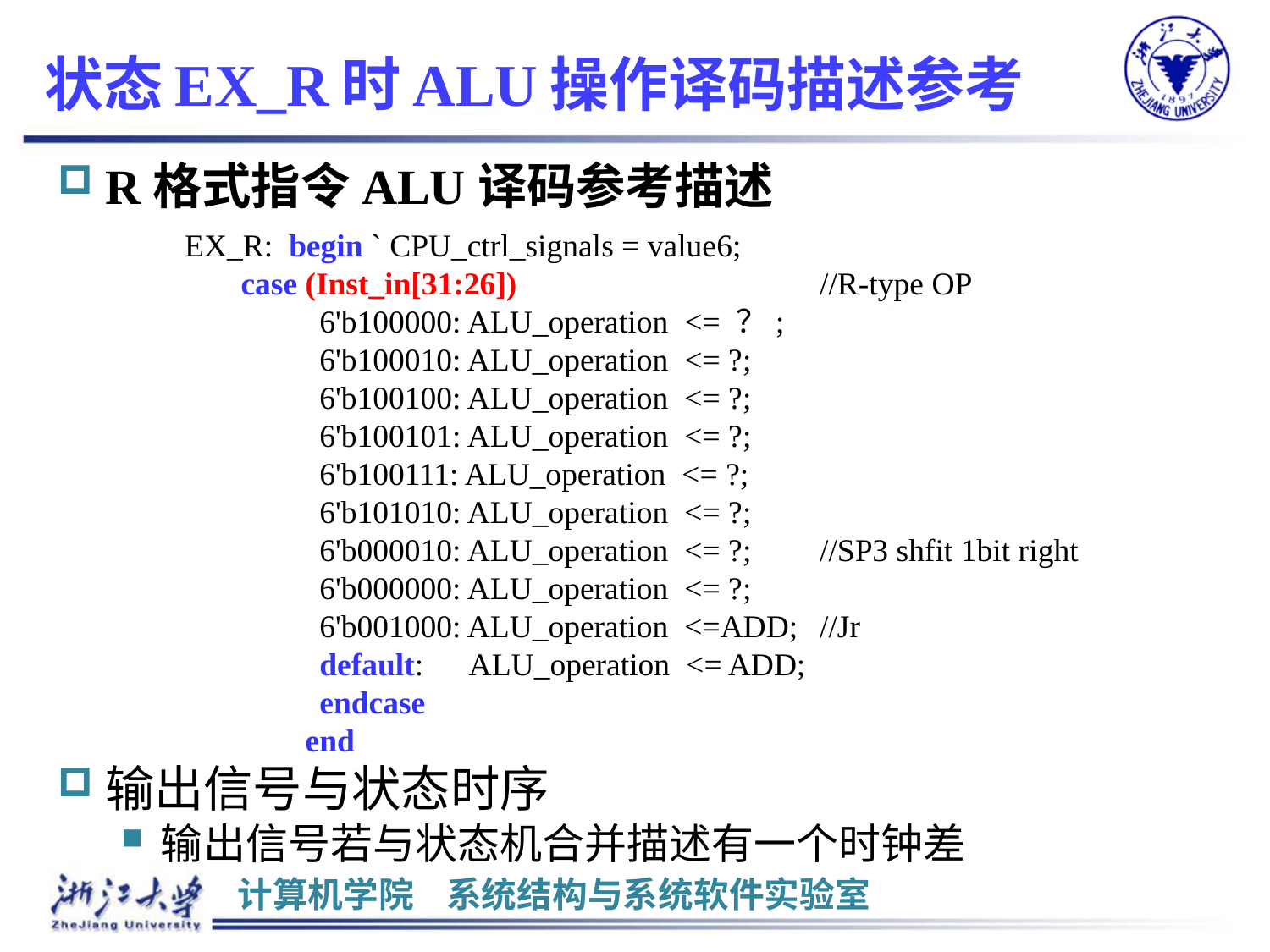

# 状态EX_R时ALU操作译码描述参考
R格式指令ALU译码参考描述
	EX_R:  begin ` CPU_ctrl_signals = value6;
	       case (Inst_in[31:26]) 			//R-type OP
		 6'b100000: ALU_operation  <= ？;
		 6'b100010: ALU_operation  <= ?;
		 6'b100100: ALU_operation  <= ?;
		 6'b100101: ALU_operation  <= ?;
		 6'b100111: ALU_operation  <= ?;
		 6'b101010: ALU_operation  <= ?;
		 6'b000010: ALU_operation  <= ?;	//SP3 shfit 1bit right
		 6'b000000: ALU_operation  <= ?;
		 6'b001000: ALU_operation  <=ADD;	//Jr
		 default: 	    ALU_operation  <= ADD;
		 endcase
	               end
输出信号与状态时序
输出信号若与状态机合并描述有一个时钟差